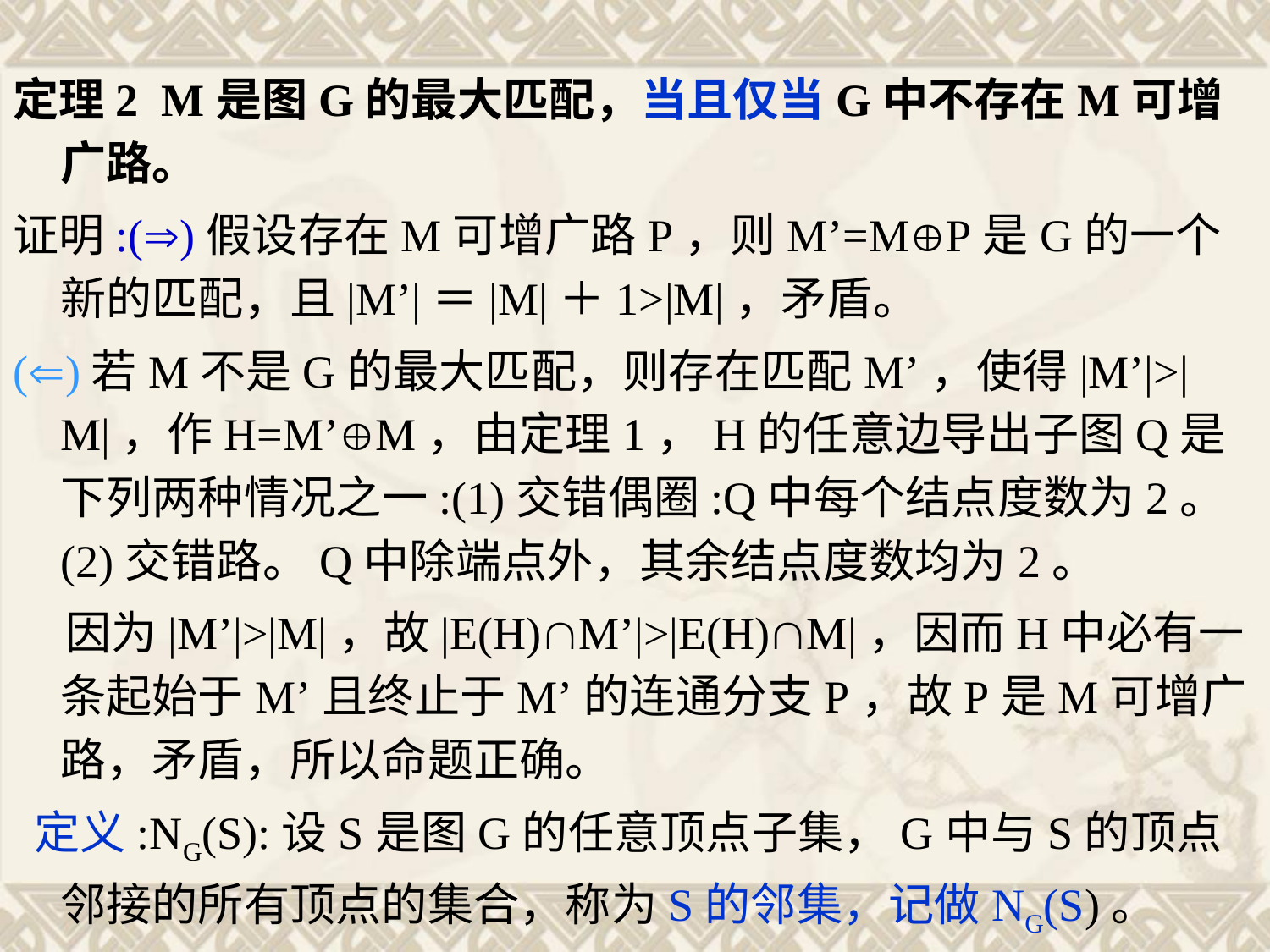

定理2  M是图G的最大匹配，当且仅当G中不存在M可增广路。
证明:(⇒)假设存在M可增广路P，则M’=M⊕P是G的一个新的匹配，且|M’|＝|M|＋1>|M|，矛盾。
(⇐)若M不是G的最大匹配，则存在匹配M’，使得|M’|>|M|，作H=M’⊕M，由定理1，H的任意边导出子图Q是下列两种情况之一:(1)交错偶圈:Q中每个结点度数为2。(2)交错路。Q中除端点外，其余结点度数均为2。
    因为|M’|>|M|，故|E(H)∩M’|>|E(H)∩M|，因而H中必有一条起始于M’且终止于M’的连通分支P，故P是M可增广路，矛盾，所以命题正确。
 定义:NG(S):设S是图G的任意顶点子集，G中与S的顶点邻接的所有顶点的集合，称为S的邻集，记做NG(S)。